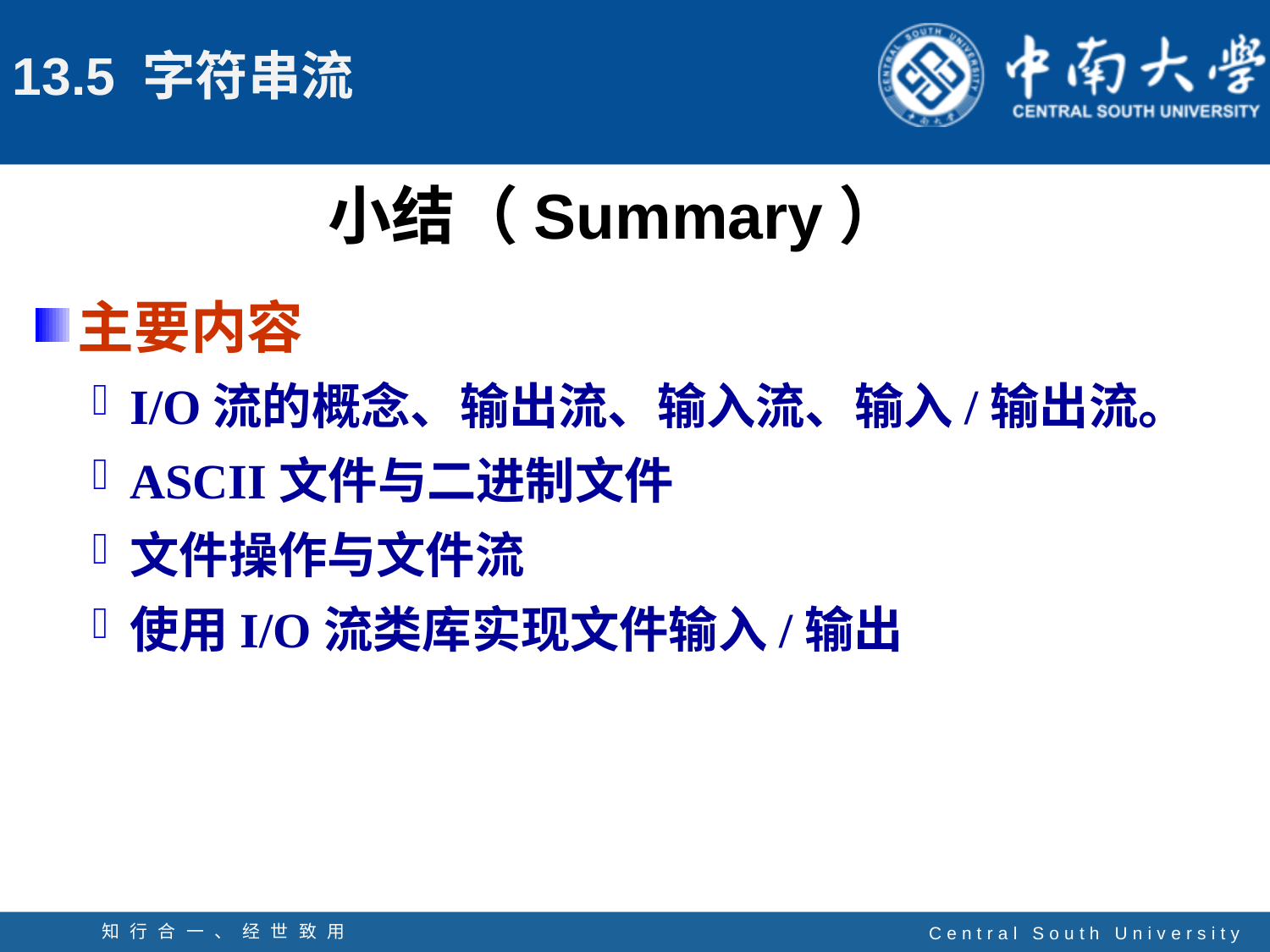

小结（Summary）
主要内容
I/O流的概念、输出流、输入流、输入/输出流。
ASCII文件与二进制文件
文件操作与文件流
使用I/O流类库实现文件输入/输出

知行合一、经世致用
自强不息 厚德载物
Central South University
60